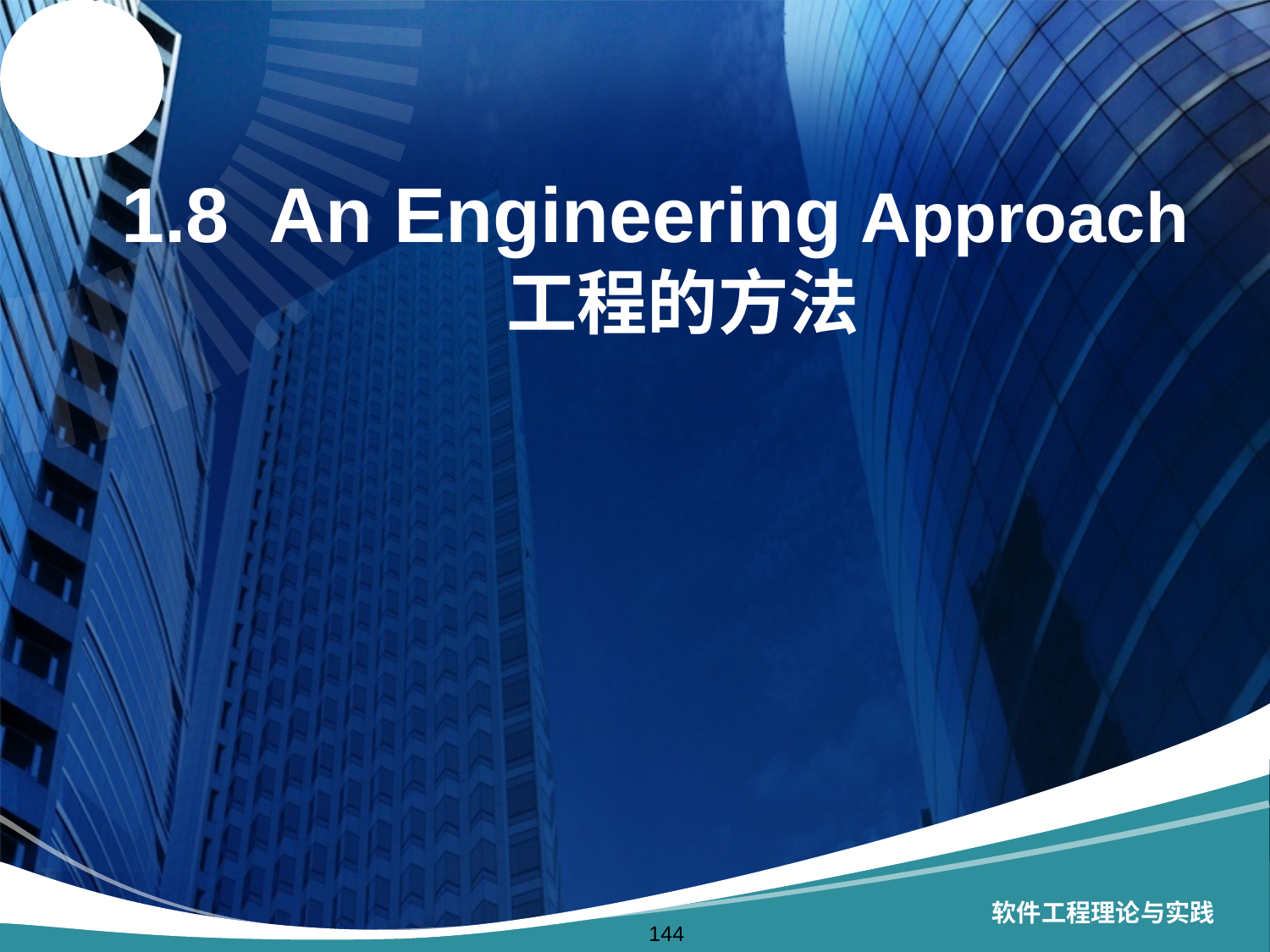

# 1.8  An Engineering Approach 工程的方法
软件工程理论与实践
144